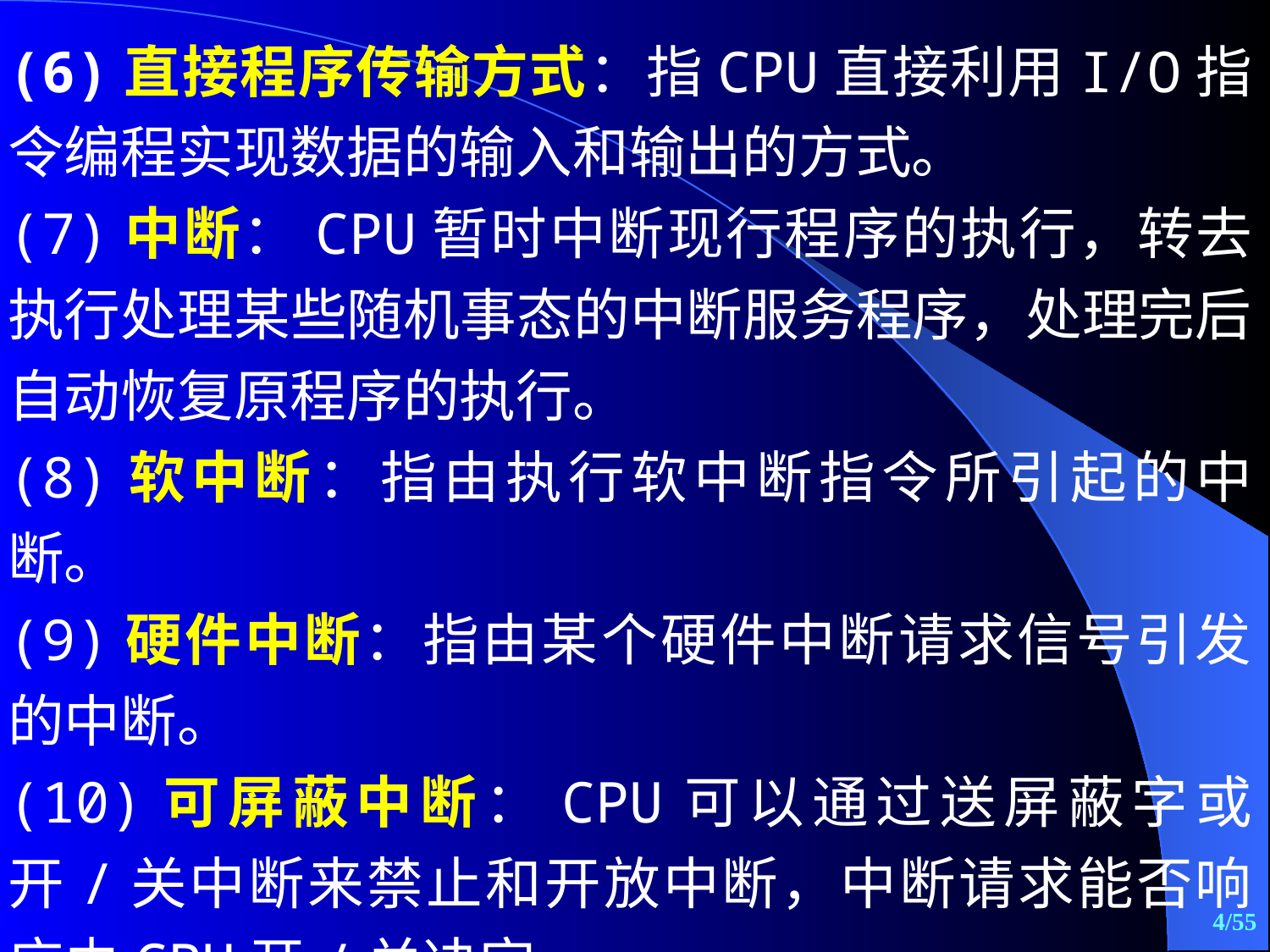

(6)直接程序传输方式：指CPU直接利用I/O指令编程实现数据的输入和输出的方式。
(7)中断：CPU暂时中断现行程序的执行，转去执行处理某些随机事态的中断服务程序，处理完后自动恢复原程序的执行。
(8)软中断：指由执行软中断指令所引起的中断。
(9)硬件中断：指由某个硬件中断请求信号引发的中断。
(10)可屏蔽中断：CPU可以通过送屏蔽字或开/关中断来禁止和开放中断，中断请求能否响应由CPU开/关决定。
4/55